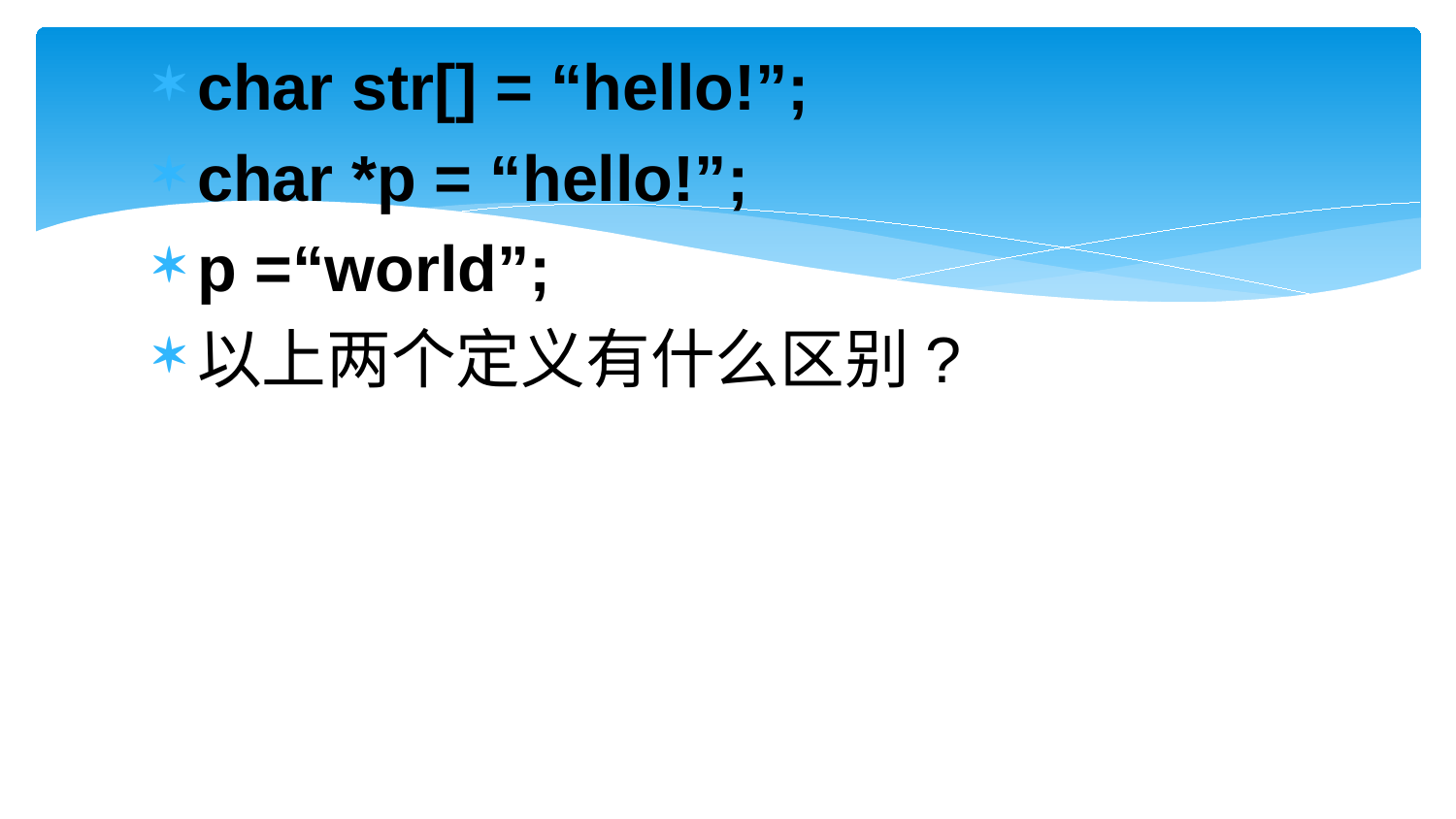

char str[] = “hello!”;
char *p = “hello!”;
p =“world”;
以上两个定义有什么区别?